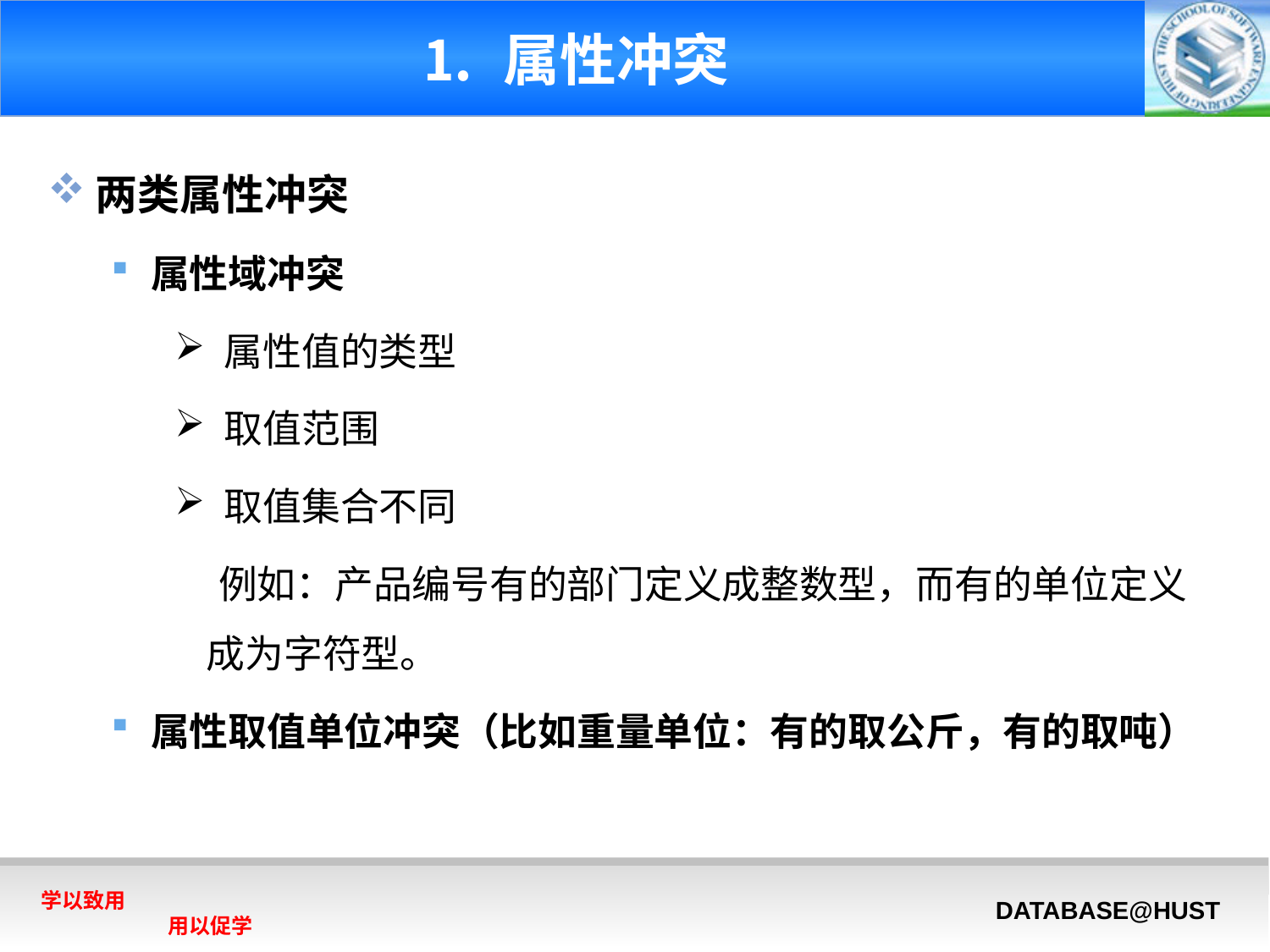

# ⒈ 属性冲突
两类属性冲突
属性域冲突
 属性值的类型
 取值范围
 取值集合不同
    例如：产品编号有的部门定义成整数型，而有的单位定义成为字符型。
属性取值单位冲突（比如重量单位：有的取公斤，有的取吨）